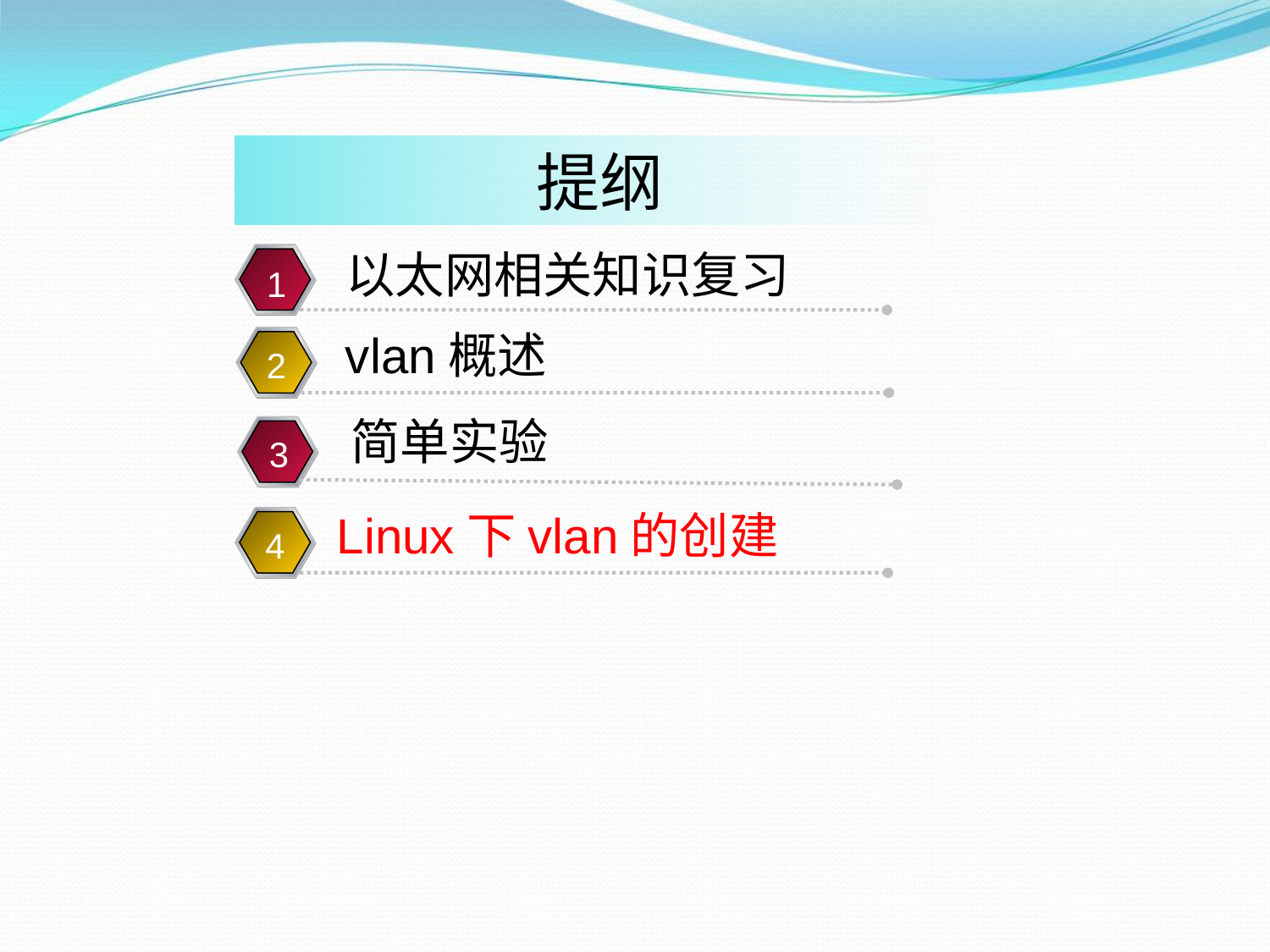

提纲
以太网相关知识复习

1

vlan概述

2

简单实验

3

Linux下vlan的创建

4